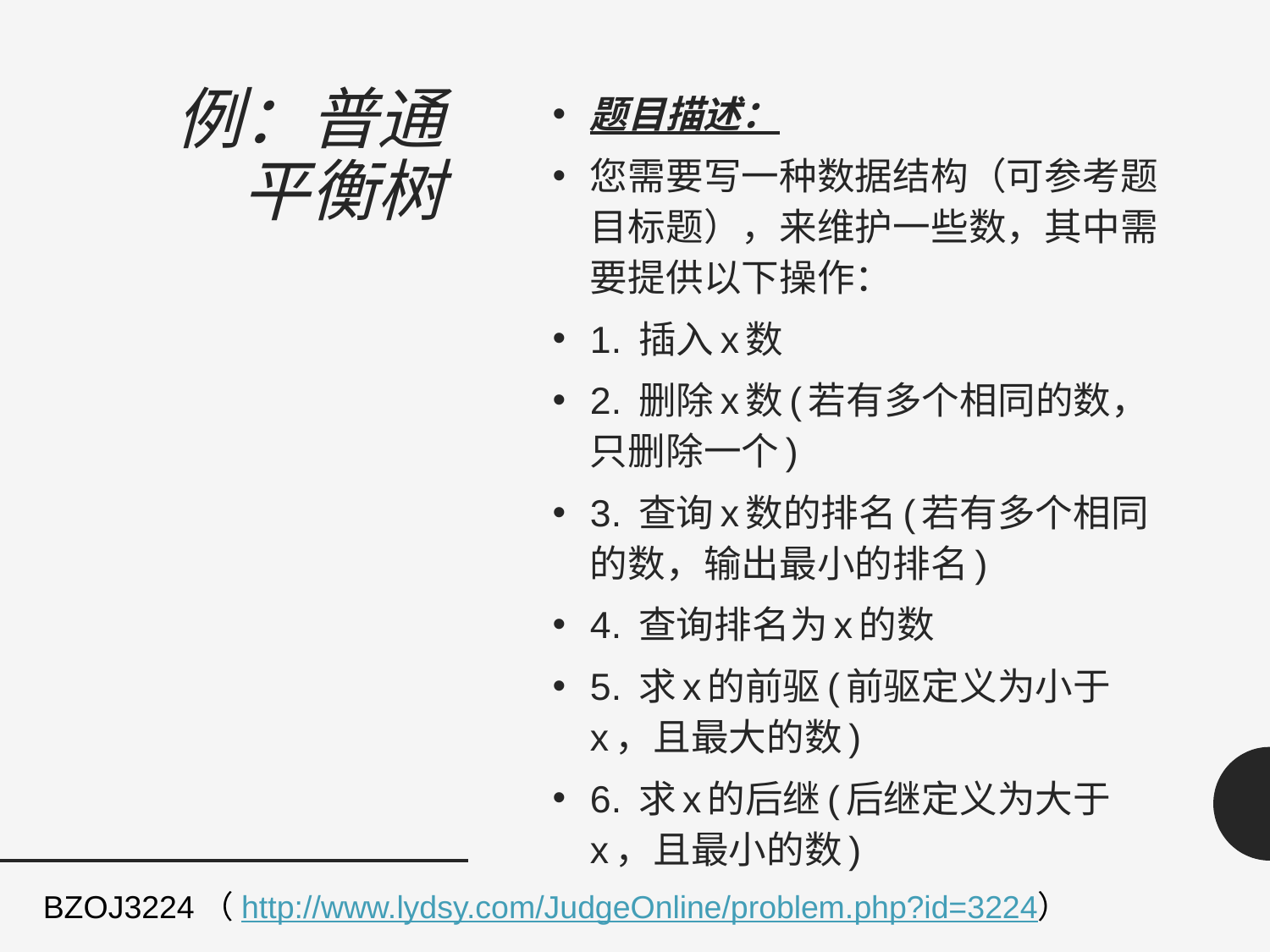

题目描述：
您需要写一种数据结构（可参考题目标题），来维护一些数，其中需要提供以下操作：
1. 插入x数
2. 删除x数(若有多个相同的数，只删除一个)
3. 查询x数的排名(若有多个相同的数，输出最小的排名)
4. 查询排名为x的数
5. 求x的前驱(前驱定义为小于x，且最大的数)
6. 求x的后继(后继定义为大于x，且最小的数)
# 例：普通平衡树
BZOJ3224（http://www.lydsy.com/JudgeOnline/problem.php?id=3224）